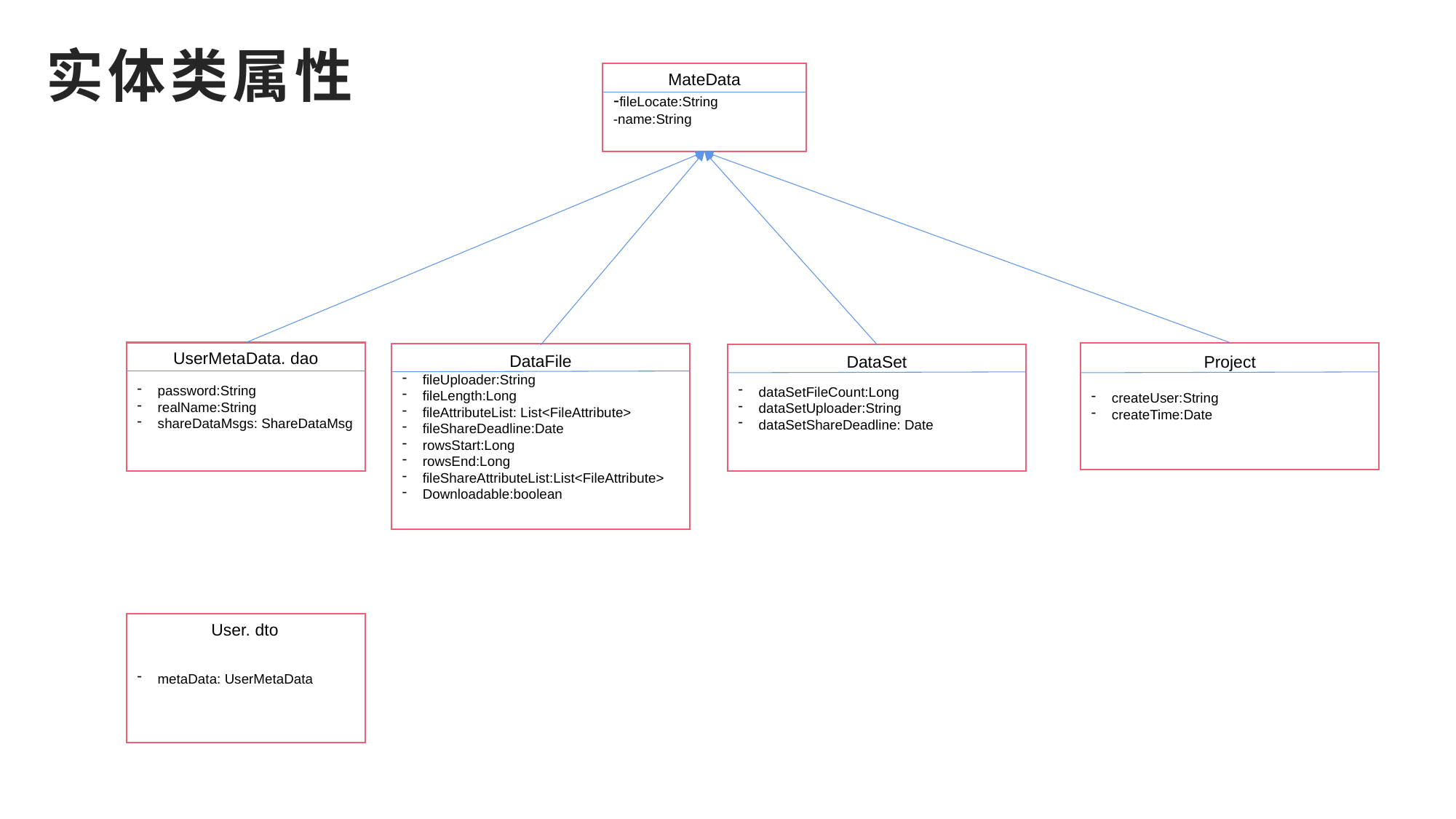

# 实体类属性
-fileLocate:String
-name:String
MateData
password:String
realName:String
shareDataMsgs: ShareDataMsg
UserMetaData. dao
createUser:String
createTime:Date
fileUploader:String
fileLength:Long
fileAttributeList: List<FileAttribute>
fileShareDeadline:Date
rowsStart:Long
rowsEnd:Long
fileShareAttributeList:List<FileAttribute>
Downloadable:boolean
dataSetFileCount:Long
dataSetUploader:String
dataSetShareDeadline: Date
DataFile
DataSet
Project
User. dto
metaData: UserMetaData